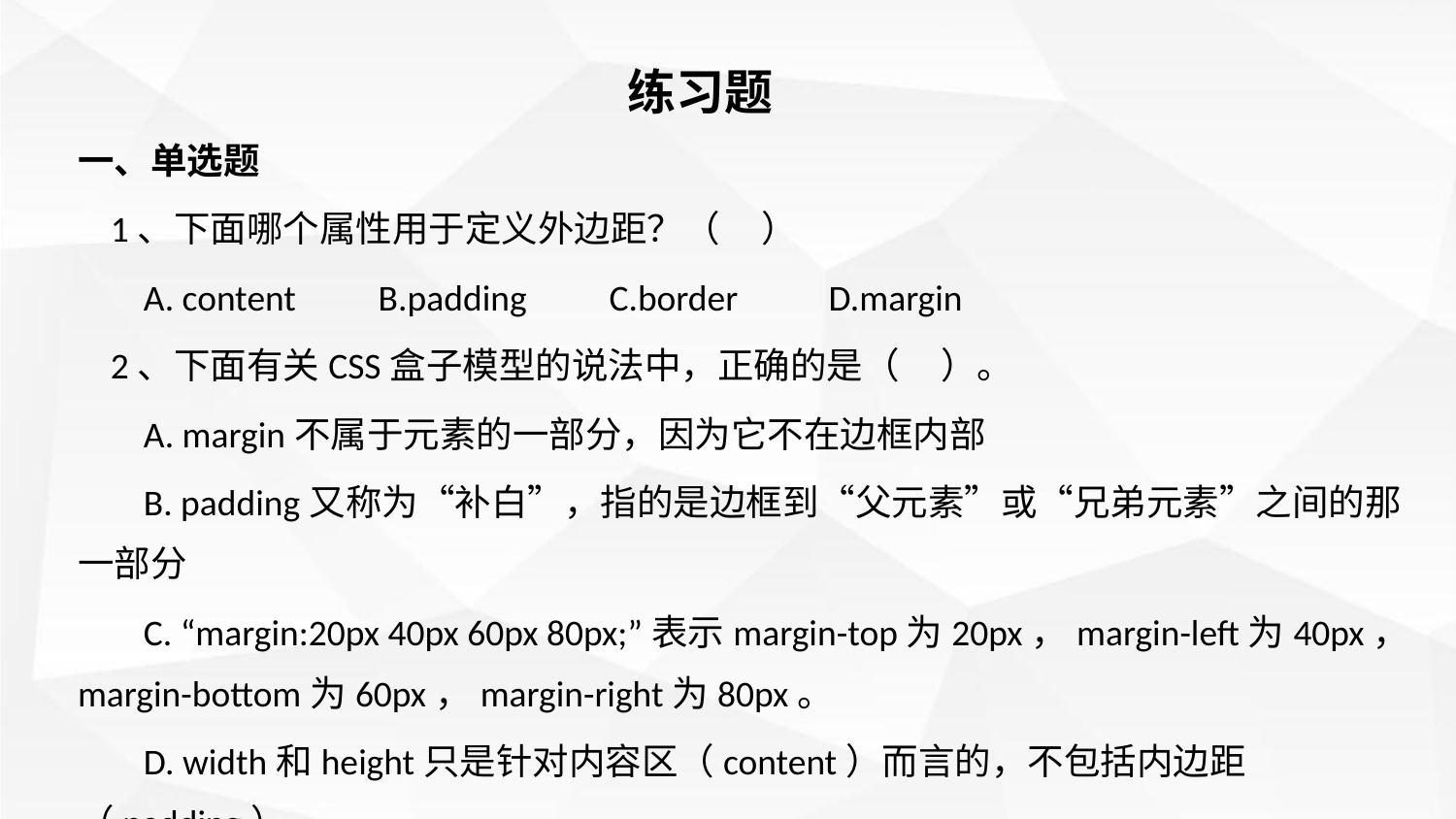

练习题
一、单选题
    1、下面哪个属性用于定义外边距？（     ）
        A. content          B.padding          C.border           D.margin
    2、下面有关CSS盒子模型的说法中，正确的是（     ）。
        A. margin不属于元素的一部分，因为它不在边框内部
        B. padding又称为“补白”，指的是边框到“父元素”或“兄弟元素”之间的那一部分
        C. “margin:20px 40px 60px 80px;”表示margin-top为20px，margin-left为40px，margin-bottom为60px，margin-right为80px。
        D. width和height只是针对内容区（content）而言的，不包括内边距（padding）。